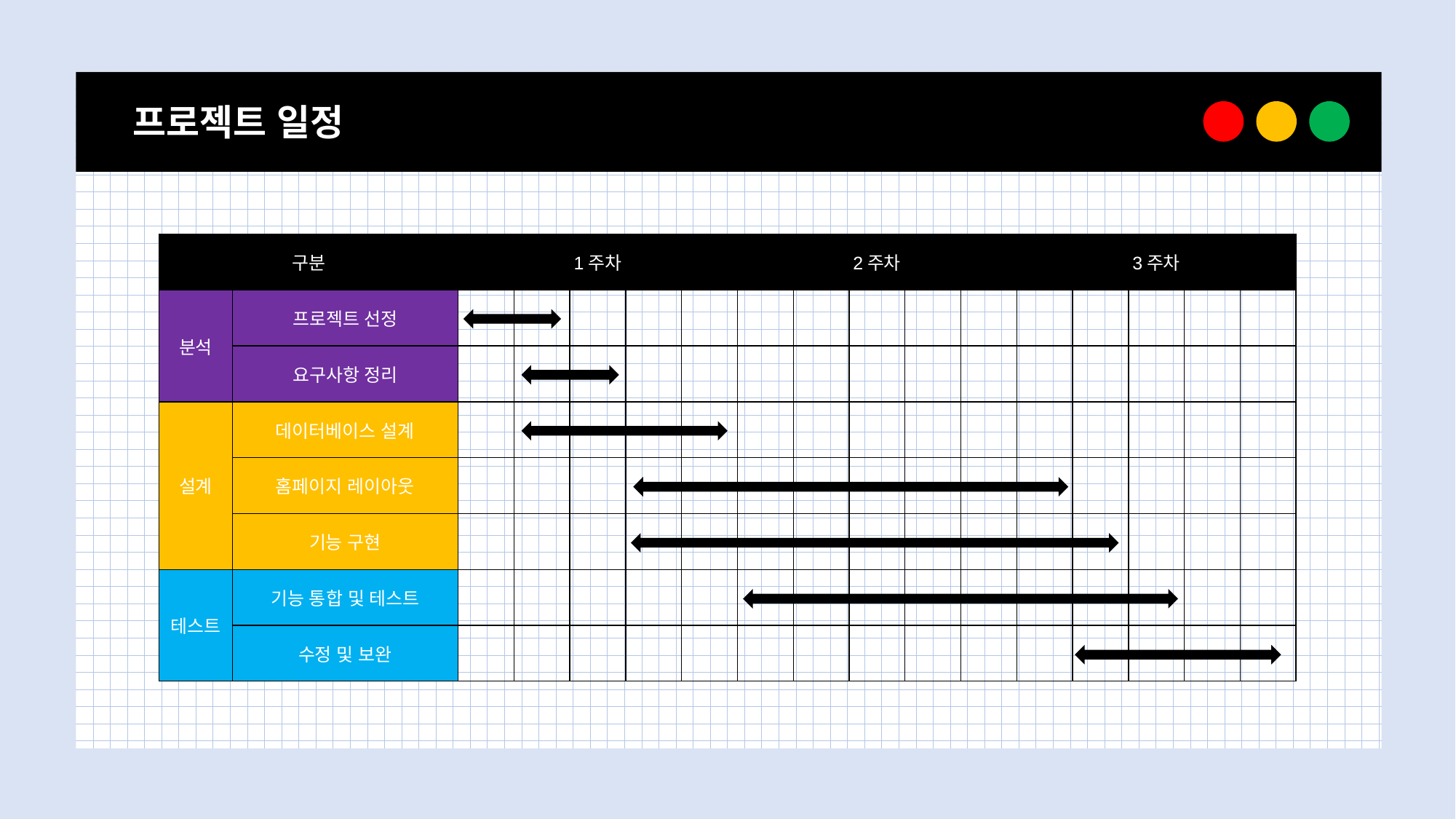

프로젝트 일정

| 구분 |  | 1주차 |  |  |  |  | 2주차 |  |  |  |  | 3주차 |  |  |  |  |
| --- | --- | --- | --- | --- | --- | --- | --- | --- | --- | --- | --- | --- | --- | --- | --- | --- |
| 분석 | 프로젝트 선정 |  |  |  |  |  |  |  |  |  |  |  |  |  |  |  |
|  | 요구사항 정리 |  |  |  |  |  |  |  |  |  |  |  |  |  |  |  |
| 설계 | 데이터베이스 설계 |  |  |  |  |  |  |  |  |  |  |  |  |  |  |  |
|  | 홈페이지 레이아웃 |  |  |  |  |  |  |  |  |  |  |  |  |  |  |  |
|  | 기능 구현 |  |  |  |  |  |  |  |  |  |  |  |  |  |  |  |
| 테스트 | 기능 통합 및 테스트 |  |  |  |  |  |  |  |  |  |  |  |  |  |  |  |
|  | 수정 및 보완 |  |  |  |  |  |  |  |  |  |  |  |  |  |  |  |